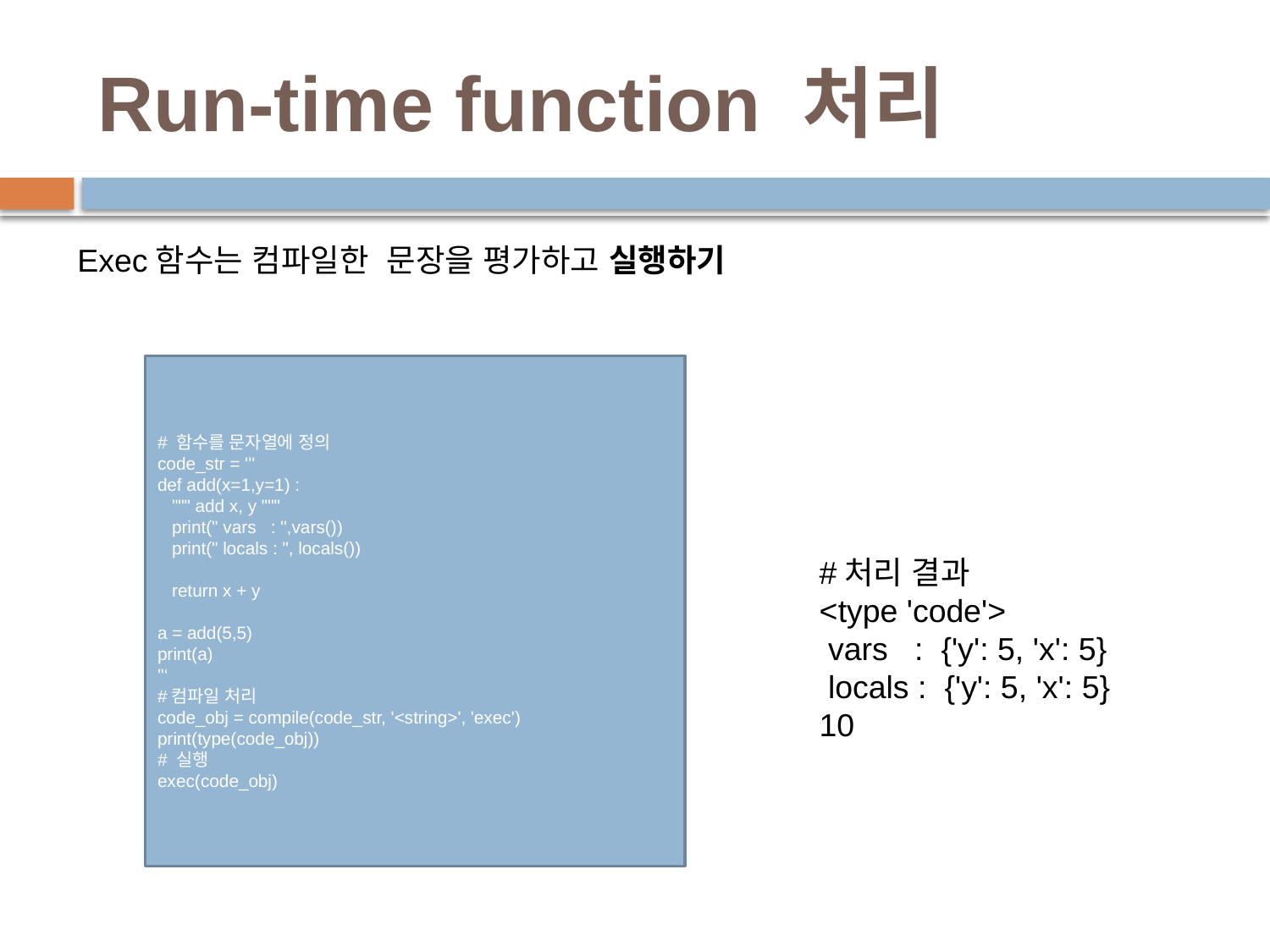

# Run-time function 처리
Exec함수는 컴파일한  문장을 평가하고 실행하기
# 함수를 문자열에 정의
code_str = '''
def add(x=1,y=1) :
   """ add x, y """
   print(" vars   : ",vars())
   print(" locals : ", locals())

   return x + y

a = add(5,5)
print(a)
''‘
#컴파일 처리
code_obj = compile(code_str, '<string>', 'exec')
print(type(code_obj))
# 실행
exec(code_obj)
#처리 결과
<type 'code'>
 vars   :  {'y': 5, 'x': 5}
 locals :  {'y': 5, 'x': 5}
10